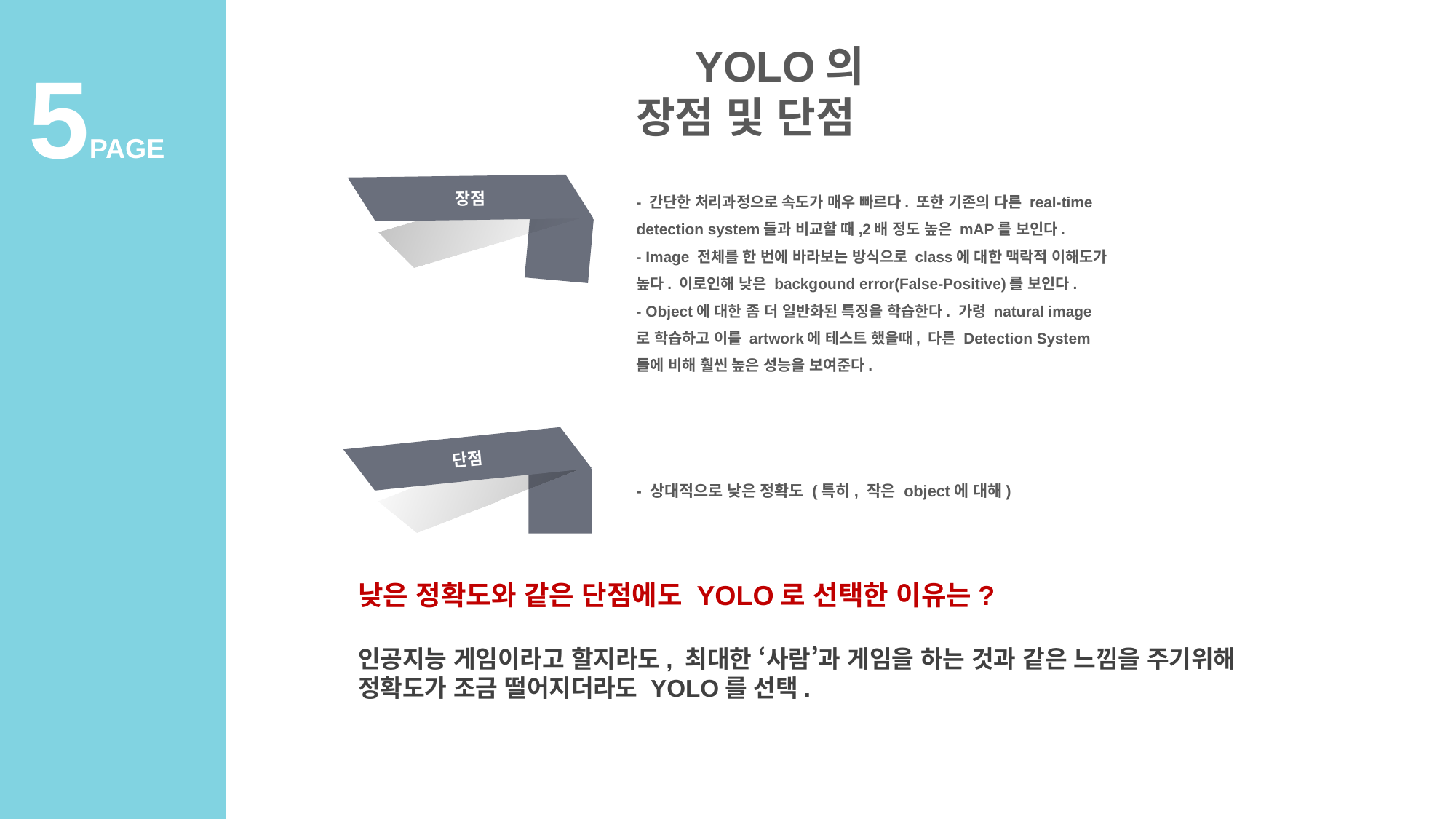

YOLO의
장점 및 단점
5PAGE
- 간단한 처리과정으로 속도가 매우 빠르다. 또한 기존의 다른 real-time detection system들과 비교할 때,2배 정도 높은 mAP를 보인다.
- Image 전체를 한 번에 바라보는 방식으로 class에 대한 맥락적 이해도가 높다. 이로인해 낮은 backgound error(False-Positive)를 보인다.
- Object에 대한 좀 더 일반화된 특징을 학습한다. 가령 natural image로 학습하고 이를 artwork에 테스트 했을때, 다른 Detection System들에 비해 훨씬 높은 성능을 보여준다.

장점

- 상대적으로 낮은 정확도 (특히, 작은 object에 대해)
단점

낮은 정확도와 같은 단점에도 YOLO로 선택한 이유는?

인공지능 게임이라고 할지라도, 최대한 ‘사람’과 게임을 하는 것과 같은 느낌을 주기위해 정확도가 조금 떨어지더라도 YOLO를 선택.